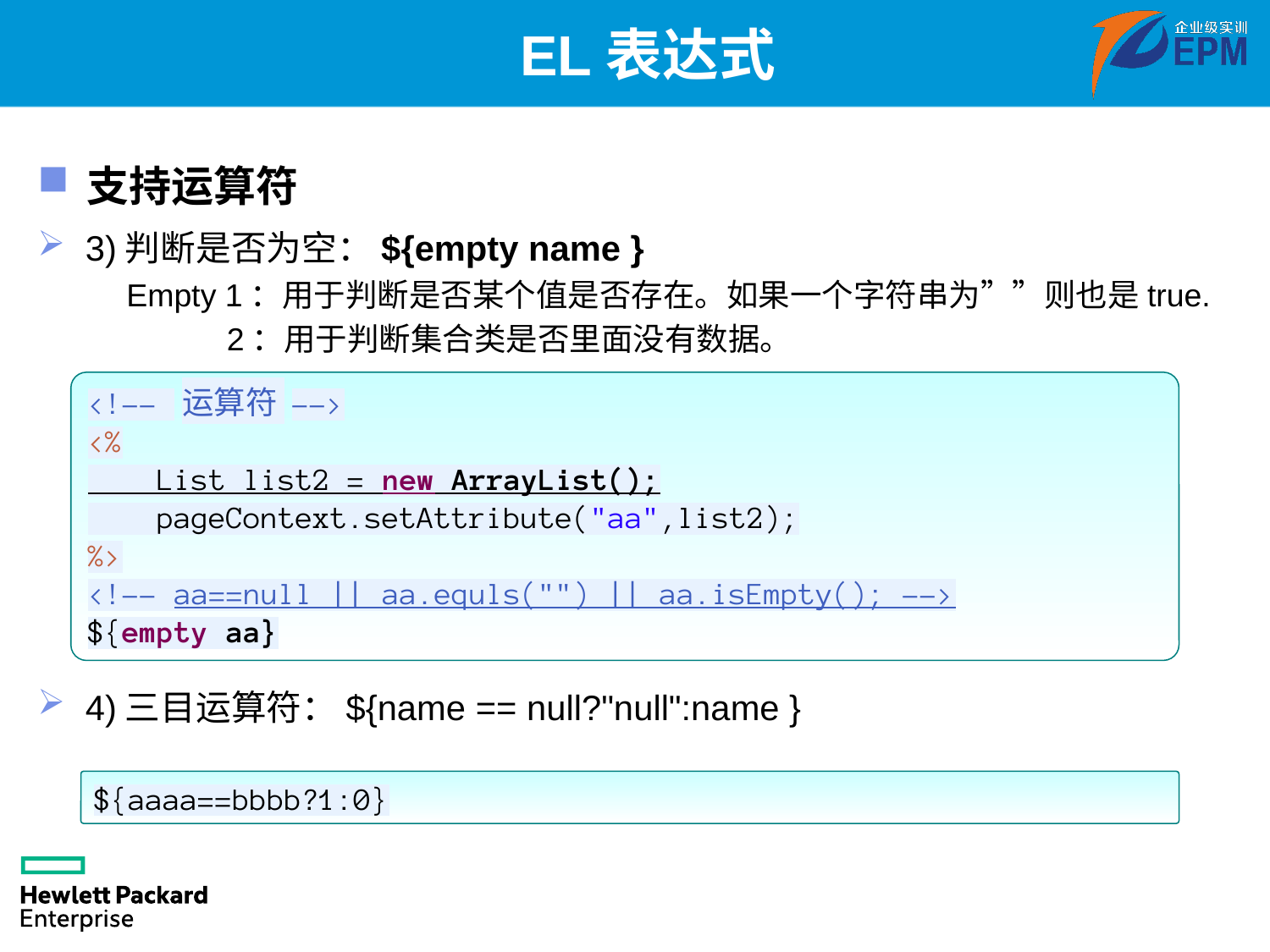

# EL表达式
支持运算符
3)判断是否为空：${empty name }
          Empty 1：用于判断是否某个值是否存在。如果一个字符串为””则也是true.
	       2：用于判断集合类是否里面没有数据。

4)三目运算符：${name == null?"null":name }

<!-- 运算符 -->
<%
    List list2 = new ArrayList();
    pageContext.setAttribute("aa",list2);
%>
<!-- aa==null || aa.equls("") || aa.isEmpty(); -->
${empty aa}
${aaaa==bbbb?1:0}